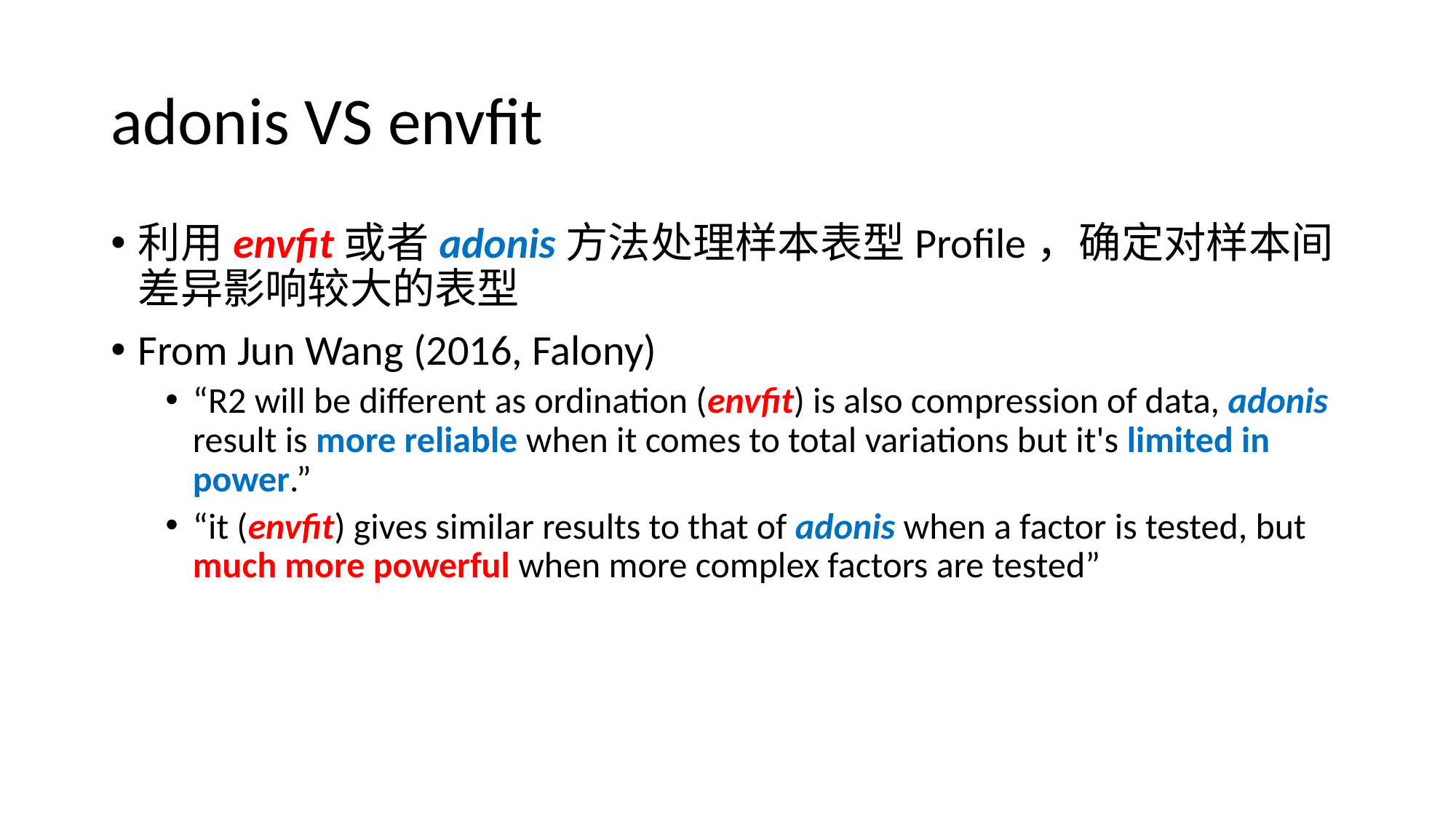

# adonis VS envfit
利用envfit或者adonis方法处理样本表型Profile，确定对样本间差异影响较大的表型
From Jun Wang (2016, Falony)
“R2 will be different as ordination (envfit) is also compression of data, adonis result is more reliable when it comes to total variations but it's limited in power.”
“it (envfit) gives similar results to that of adonis when a factor is tested, but much more powerful when more complex factors are tested”